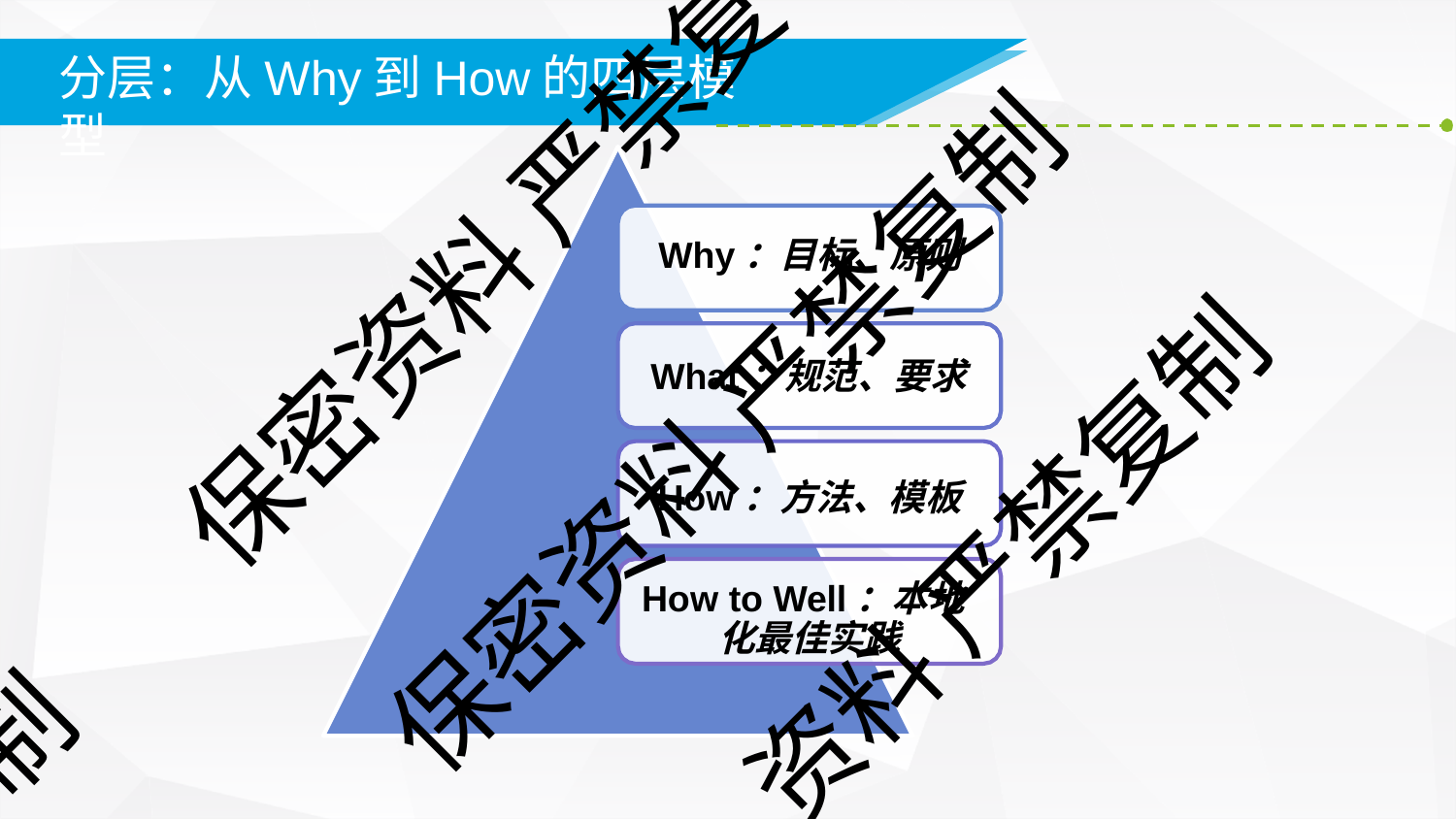

# 分层：从Why到How的四层模型

保密资料 严禁复
Why：目标、原则

What：规范、要求

How：方法、模板

How to Well：本地 化最佳实践

保密资料 严禁复制

资料 严禁复制

制